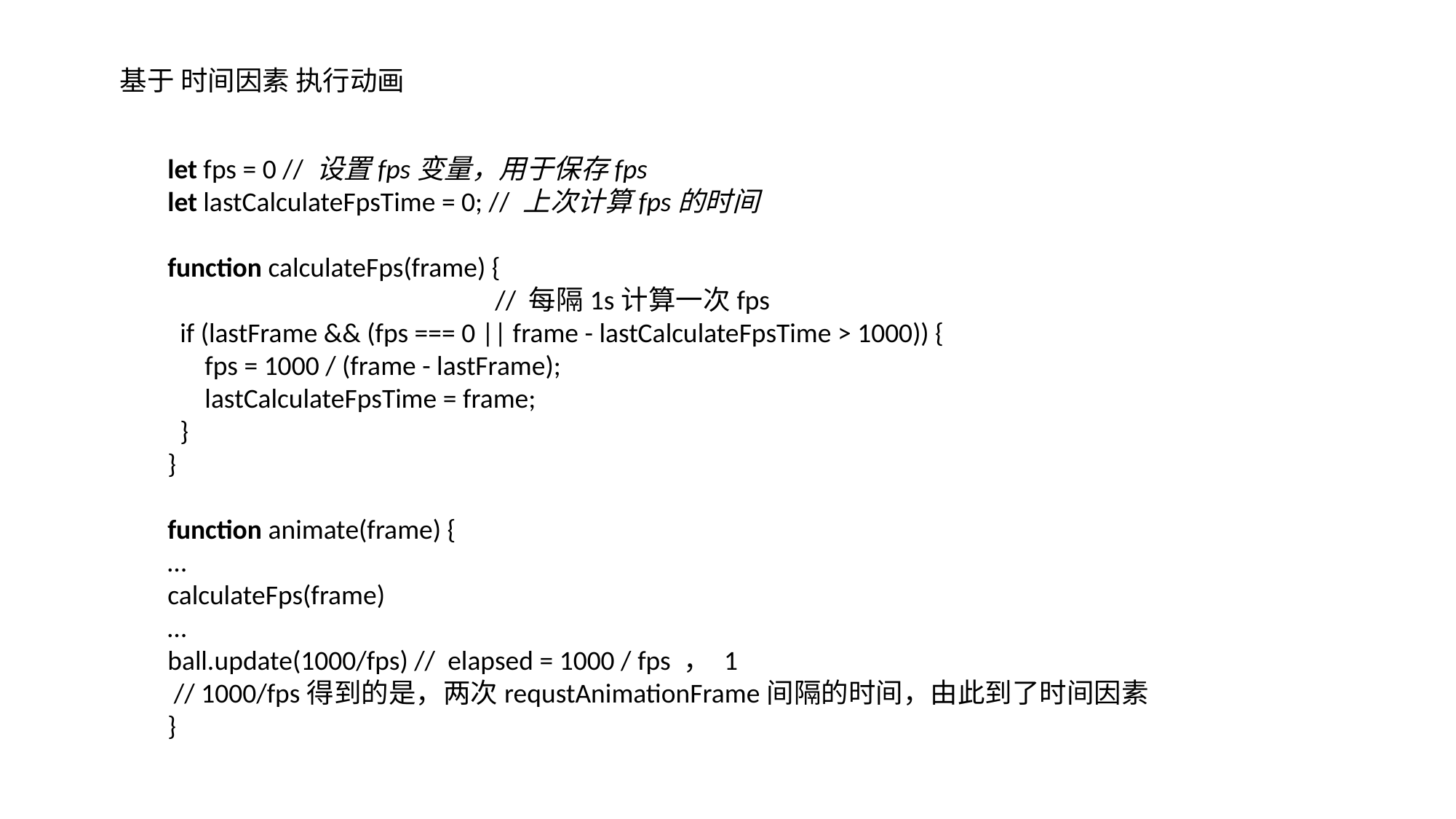

基于 时间因素 执行动画
let fps = 0 // 设置fps变量，用于保存fps
let lastCalculateFpsTime = 0; // 上次计算fps的时间

function calculateFps(frame) {
	                       	// 每隔1s计算一次fps
  if (lastFrame && (fps === 0 || frame - lastCalculateFpsTime > 1000)) {
      fps = 1000 / (frame - lastFrame);
      lastCalculateFpsTime = frame;
  }
}

function animate(frame) {
…
calculateFps(frame)
…
ball.update(1000/fps) //  elapsed = 1000 / fps ， 1
 // 1000/fps得到的是，两次requstAnimationFrame间隔的时间，由此到了时间因素
}